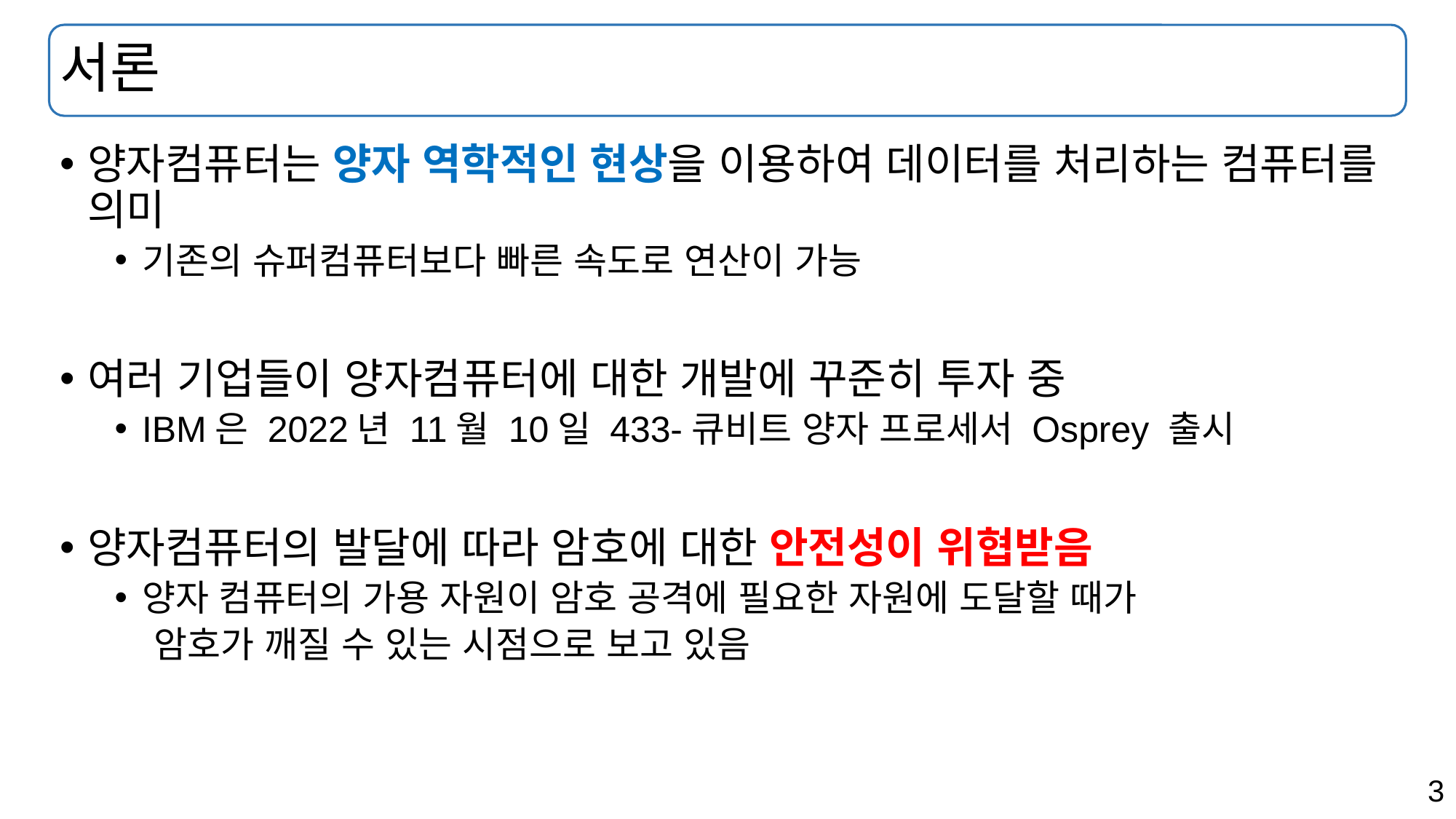

# 서론
양자컴퓨터는 양자 역학적인 현상을 이용하여 데이터를 처리하는 컴퓨터를 의미
기존의 슈퍼컴퓨터보다 빠른 속도로 연산이 가능

여러 기업들이 양자컴퓨터에 대한 개발에 꾸준히 투자 중
IBM은 2022년 11월 10일 433-큐비트 양자 프로세서 Osprey 출시

양자컴퓨터의 발달에 따라 암호에 대한 안전성이 위협받음
양자 컴퓨터의 가용 자원이 암호 공격에 필요한 자원에 도달할 때가
   암호가 깨질 수 있는 시점으로 보고 있음